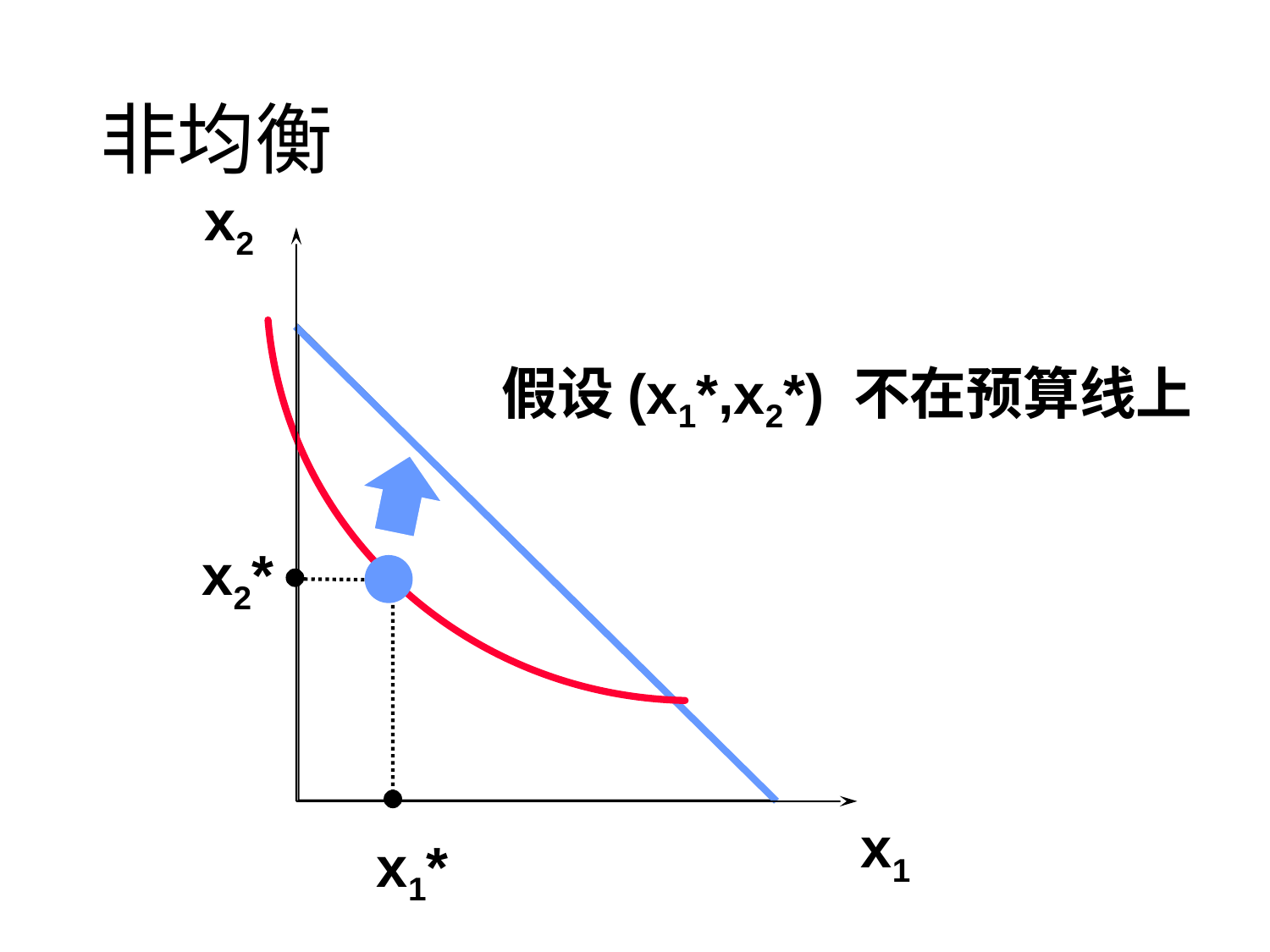

# 非均衡
x2

假设(x1*,x2*) 不在预算线上

x2*

x1
x1*